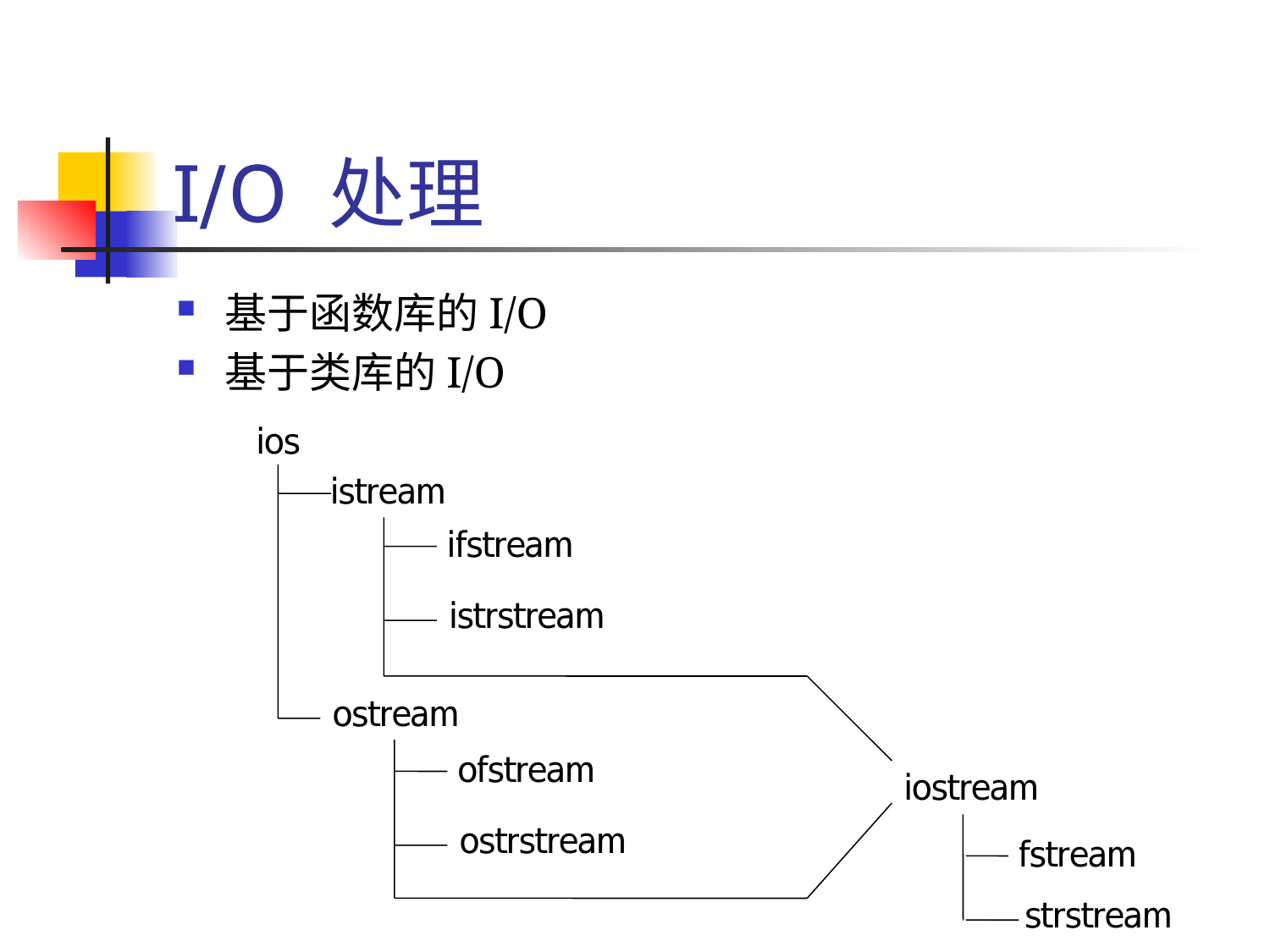

# I/O 处理
基于函数库的I/O
基于类库的I/O

ios
istream

ifstream

istrstream

ostream

ofstream
iostream

ostrstream

fstream

strstream